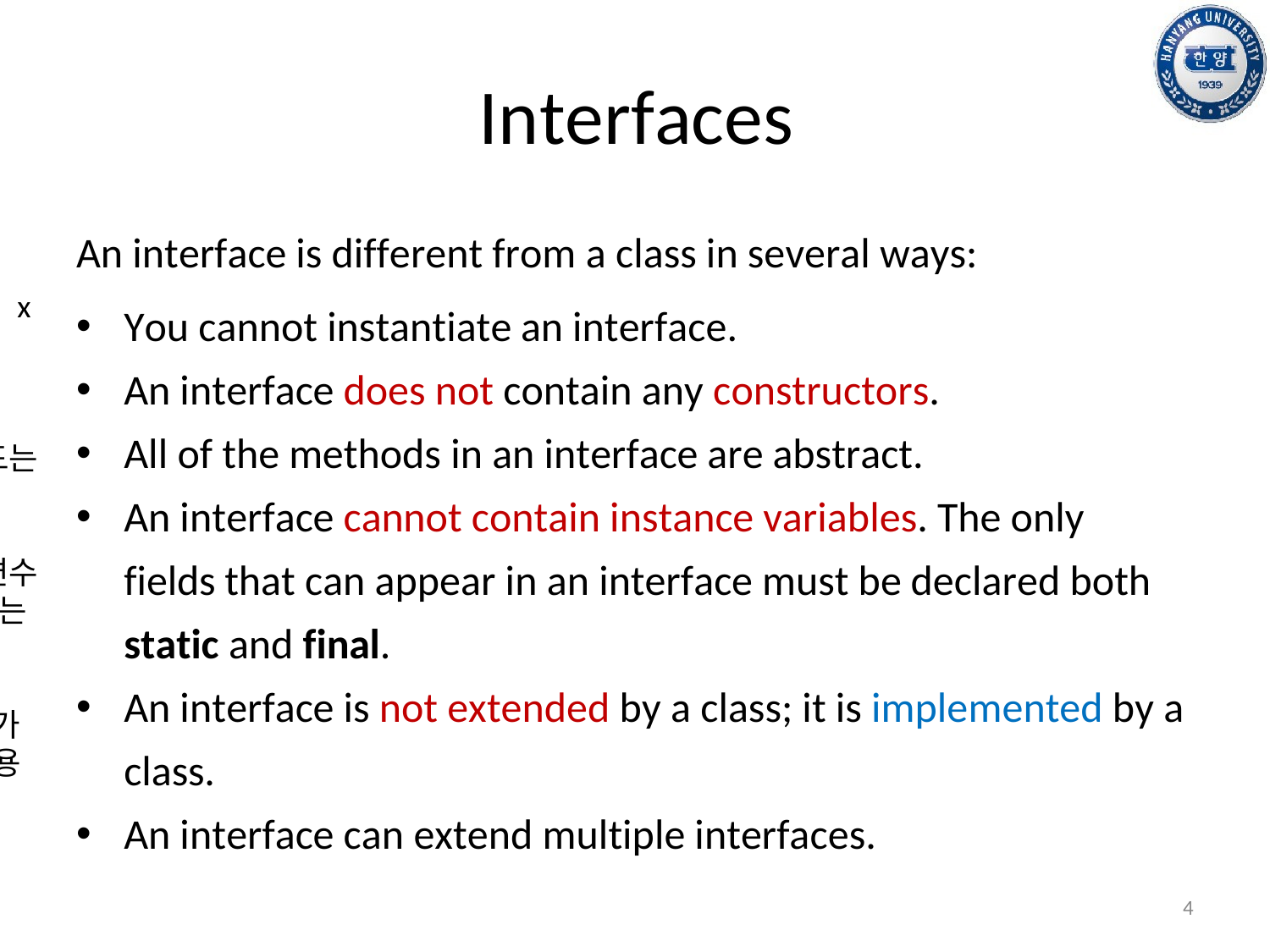

# Interfaces
An interface is different from a class in several ways:

You cannot instantiate an interface.
An interface does not contain any constructors.
All of the methods in an interface are abstract.
An interface cannot contain instance variables. The only fields that can appear in an interface must be declared both static and final.
An interface is not extended by a class; it is implemented by a class.
An interface can extend multiple interfaces.
인터페이스를 인스턴스화 x

인터페이스는 생성자 X

인터페이스의 모든 메소드는 abstract

인터페이스는 인스턴스 변수 포함x / 인터페이스 변수는 static final이다

인터페이스는 extended가 아니라 implemented 사용

인터페이스는 다중상속이 가능하다
4